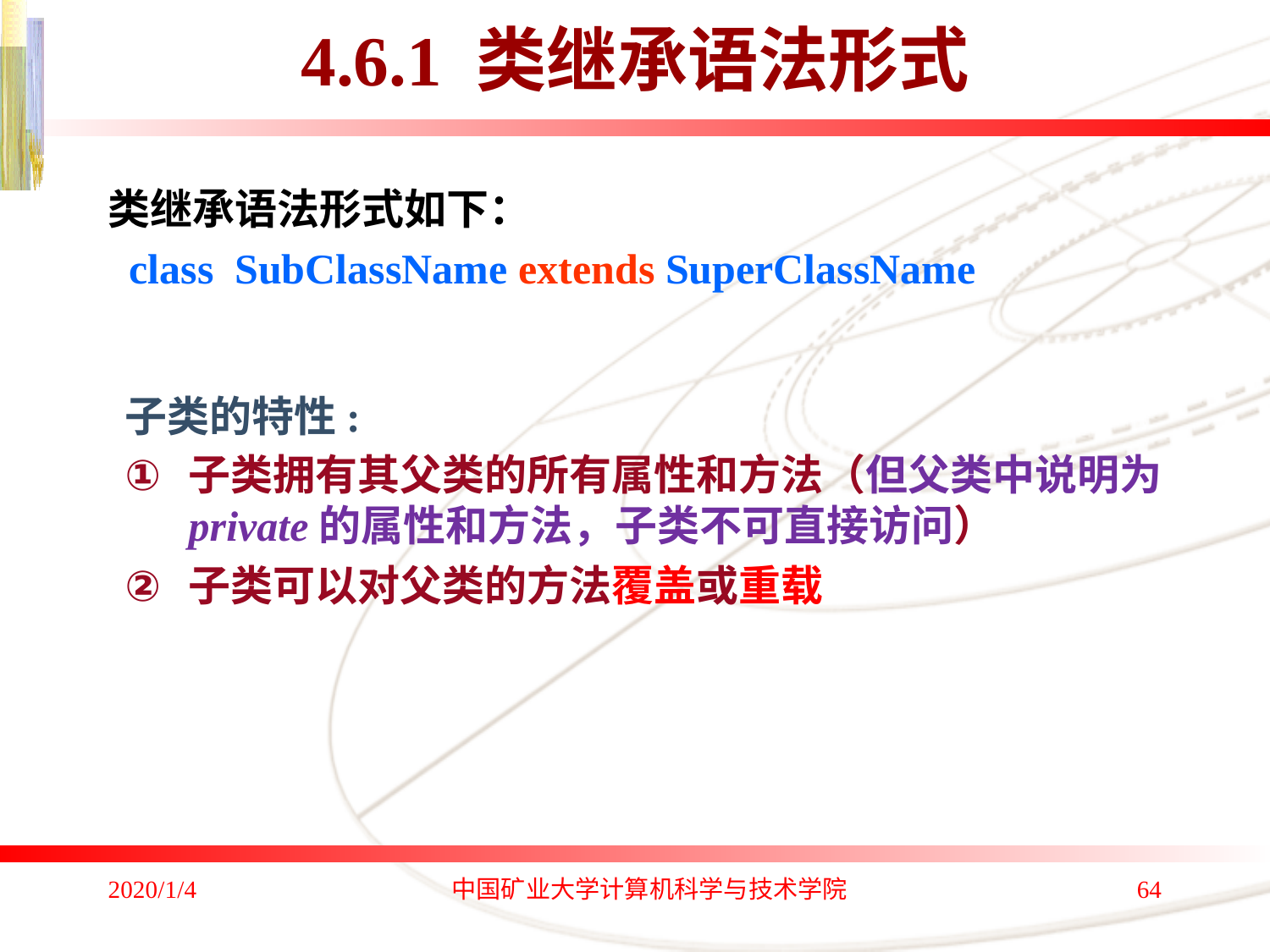

# 4.6.1 类继承语法形式
类继承语法形式如下：
  class  SubClassName extends SuperClassName
子类的特性:
子类拥有其父类的所有属性和方法（但父类中说明为private的属性和方法，子类不可直接访问）
子类可以对父类的方法覆盖或重载
2020/1/4
中国矿业大学计算机科学与技术学院
64